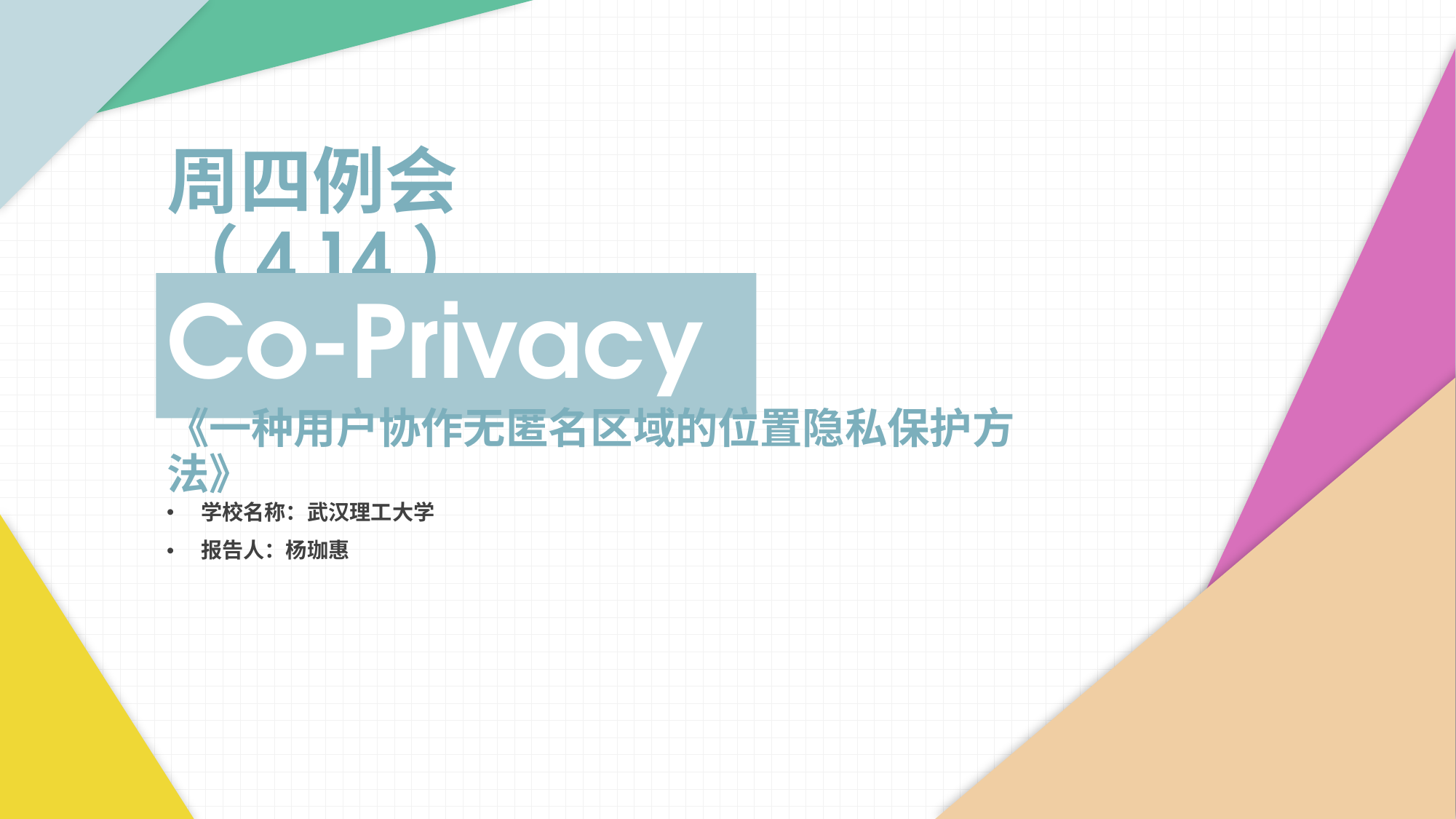

周四例会（4.14）
Co-Privacy
《一种用户协作无匿名区域的位置隐私保护方法》
学校名称：武汉理工大学
报告人：杨珈惠